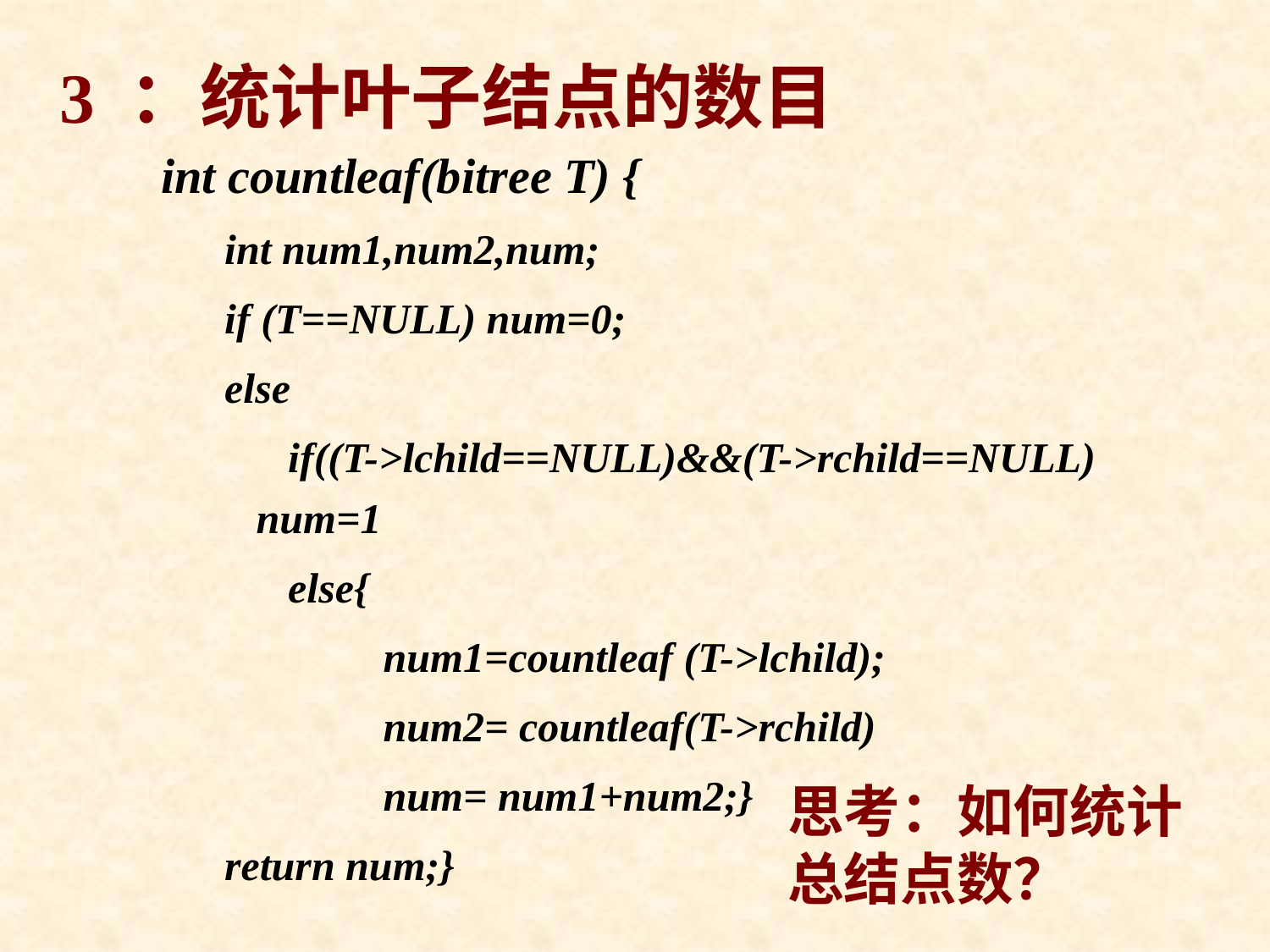

3 ：统计叶子结点的数目
int countleaf(bitree T) {
int num1,num2,num;
if (T==NULL) num=0;
else
      if((T->lchild==NULL)&&(T->rchild==NULL) 	num=1
      else{
		num1=countleaf (T->lchild);
		num2= countleaf(T->rchild)
		num= num1+num2;}
return num;}
思考：如何统计总结点数？